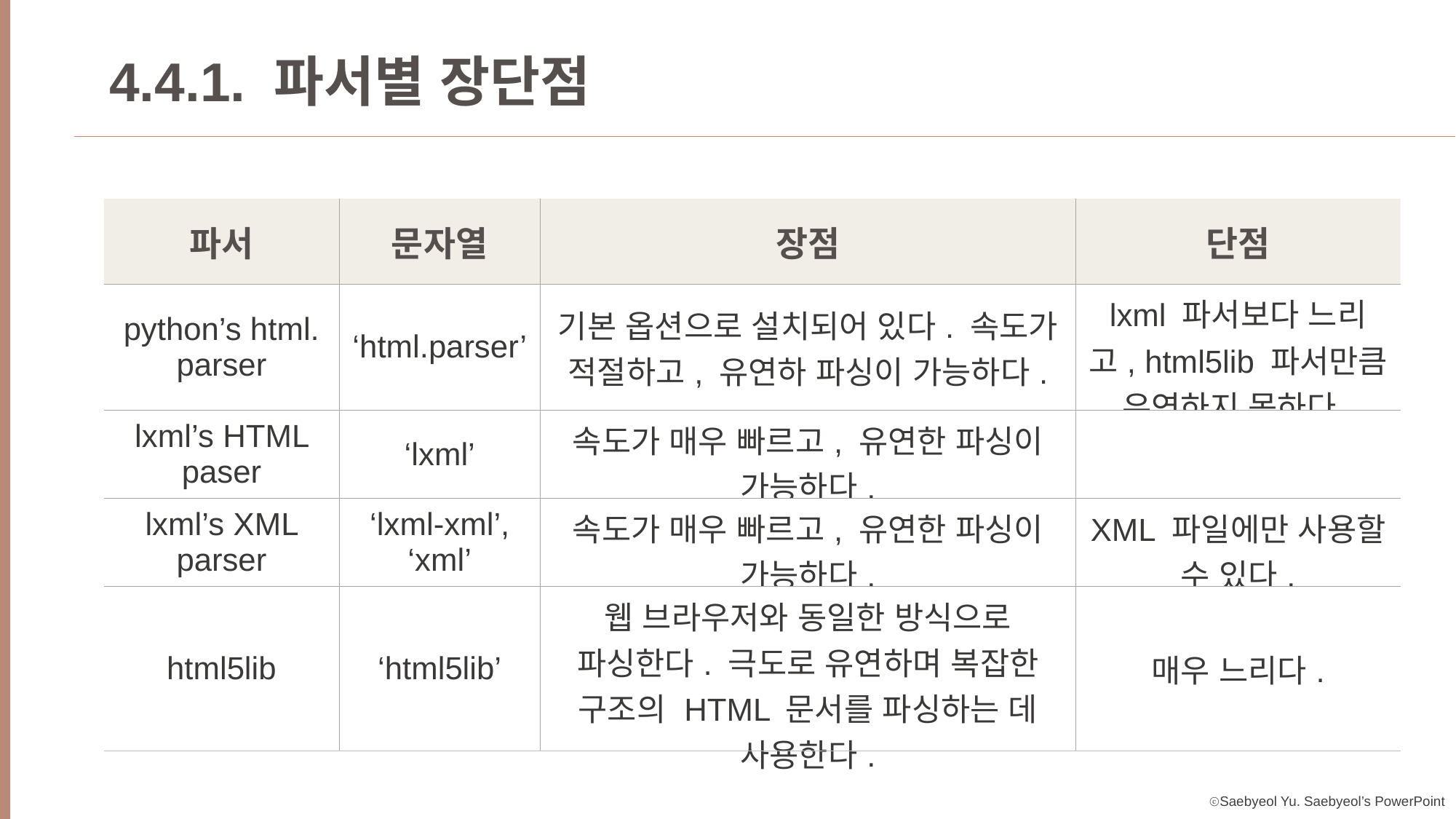

4.4.1. 파서별 장단점
| 파서 | 문자열 | 장점 | 단점 |
| --- | --- | --- | --- |
| python’s html. parser | ‘html.parser’ | 기본 옵션으로 설치되어 있다. 속도가 적절하고, 유연하 파싱이 가능하다. | lxml 파서보다 느리고, html5lib 파서만큼 유연하지 못하다. |
| lxml’s HTML paser | ‘lxml’ | 속도가 매우 빠르고, 유연한 파싱이 가능하다. |  |
| lxml’s XML parser | ‘lxml-xml’, ‘xml’ | 속도가 매우 빠르고, 유연한 파싱이 가능하다. | XML 파일에만 사용할 수 있다. |
| html5lib | ‘html5lib’ | 웹 브라우저와 동일한 방식으로 파싱한다. 극도로 유연하며 복잡한 구조의 HTML 문서를 파싱하는 데 사용한다. | 매우 느리다. |